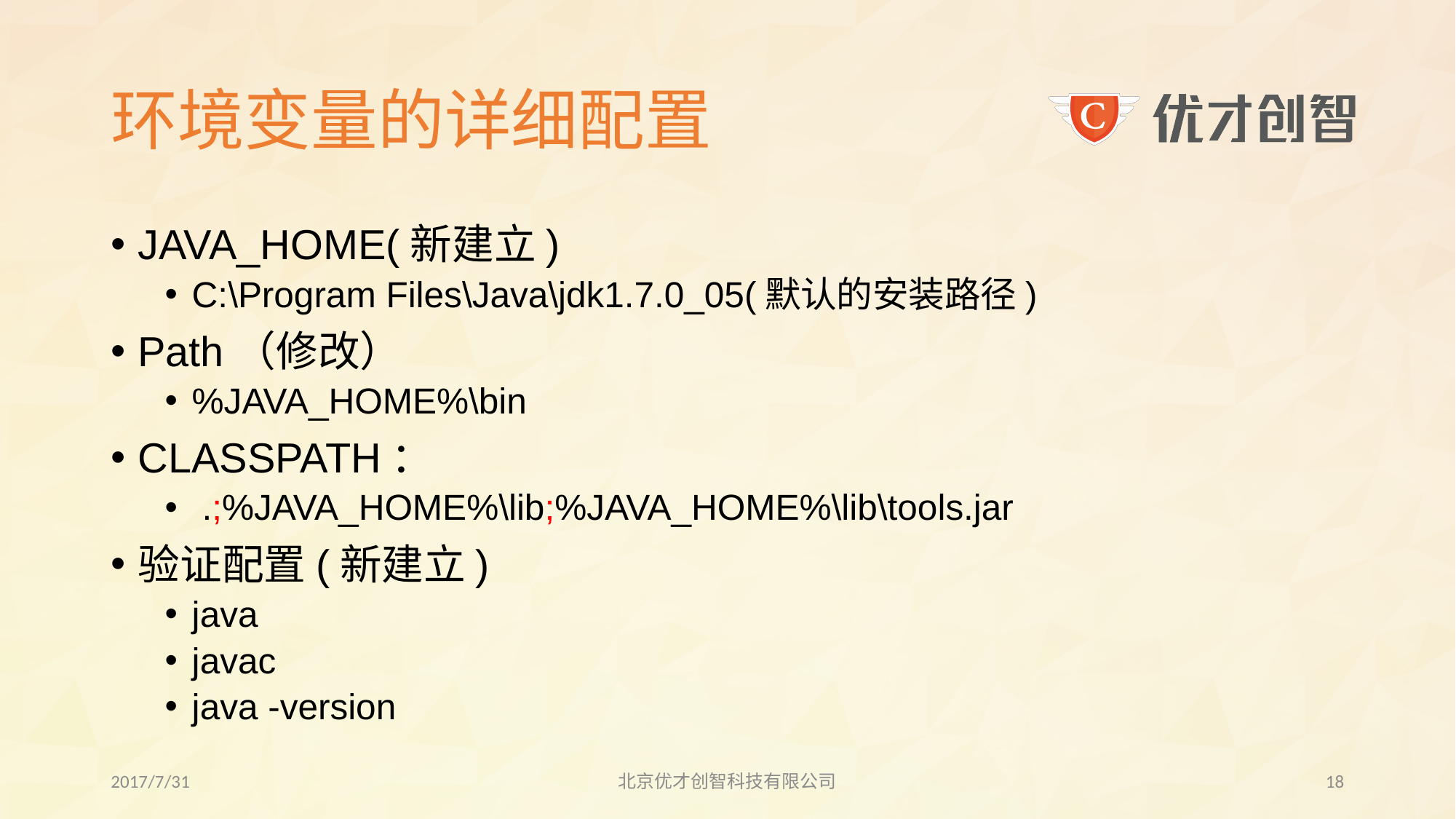

# 环境变量的详细配置
JAVA_HOME(新建立)
C:\Program Files\Java\jdk1.7.0_05(默认的安装路径)
Path（修改）
%JAVA_HOME%\bin
CLASSPATH：
 .;%JAVA_HOME%\lib;%JAVA_HOME%\lib\tools.jar
验证配置(新建立)
java
javac
java -version
2017/7/31
北京优才创智科技有限公司
18